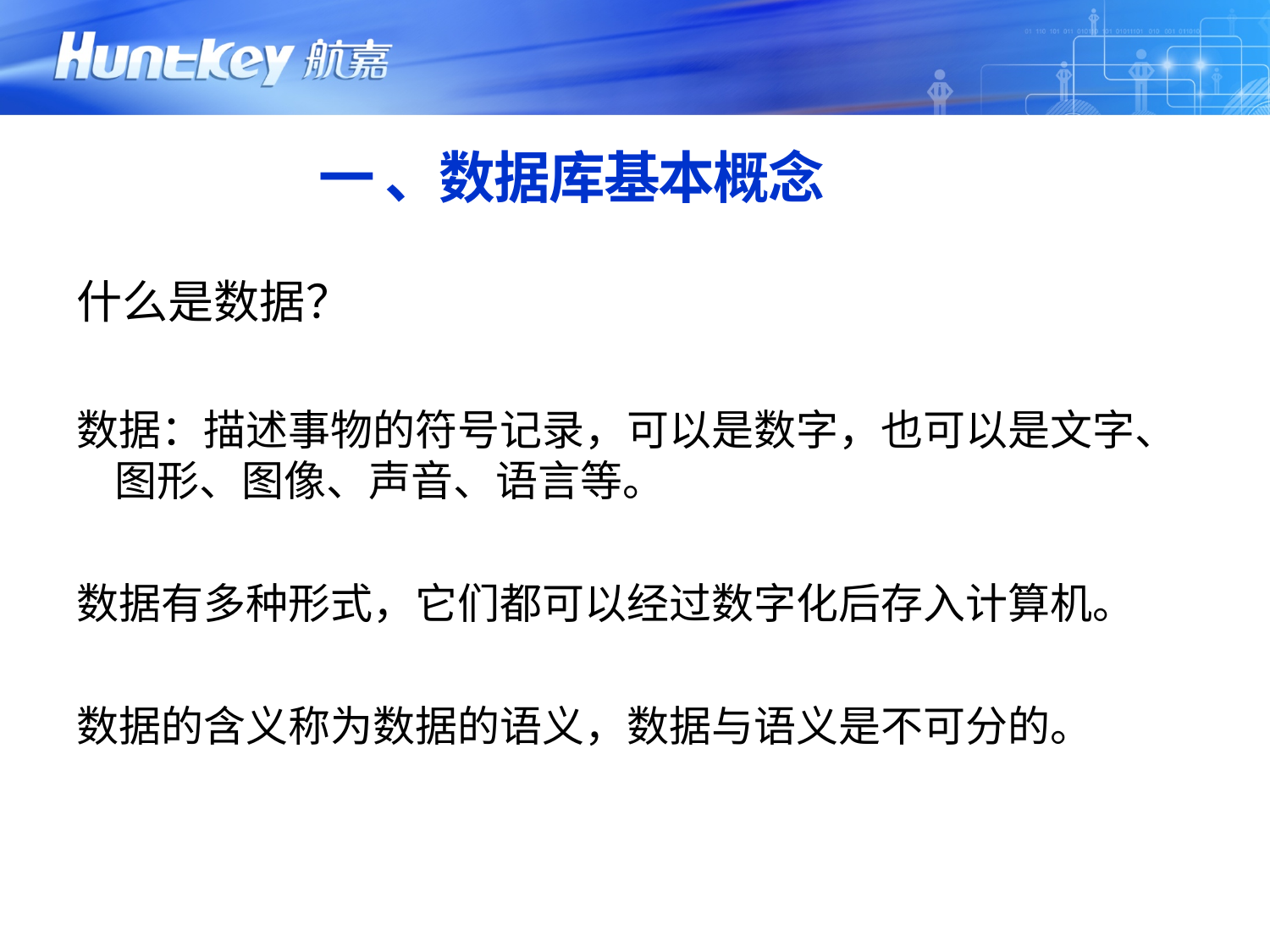

# 一 、数据库基本概念
什么是数据？

数据：描述事物的符号记录，可以是数字，也可以是文字、图形、图像、声音、语言等。

数据有多种形式，它们都可以经过数字化后存入计算机。

数据的含义称为数据的语义，数据与语义是不可分的。